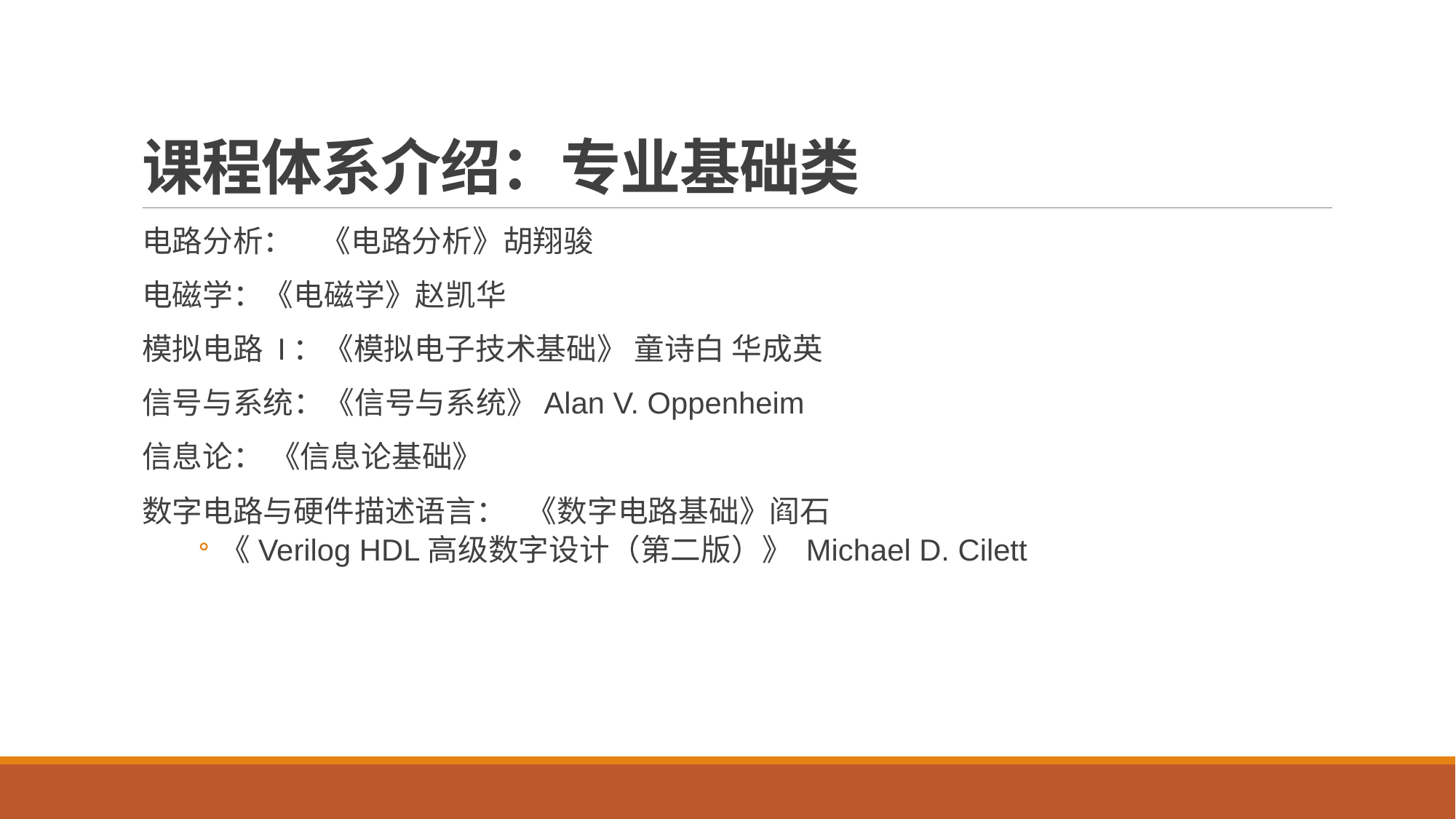

# 课程体系介绍：专业基础类
电路分析：    《电路分析》胡翔骏
电磁学：《电磁学》赵凯华
模拟电路 I：《模拟电子技术基础》 童诗白 华成英
信号与系统：《信号与系统》Alan V. Oppenheim
信息论： 《信息论基础》
数字电路与硬件描述语言：   《数字电路基础》阎石
《Verilog HDL高级数字设计（第二版）》 Michael D. Cilett